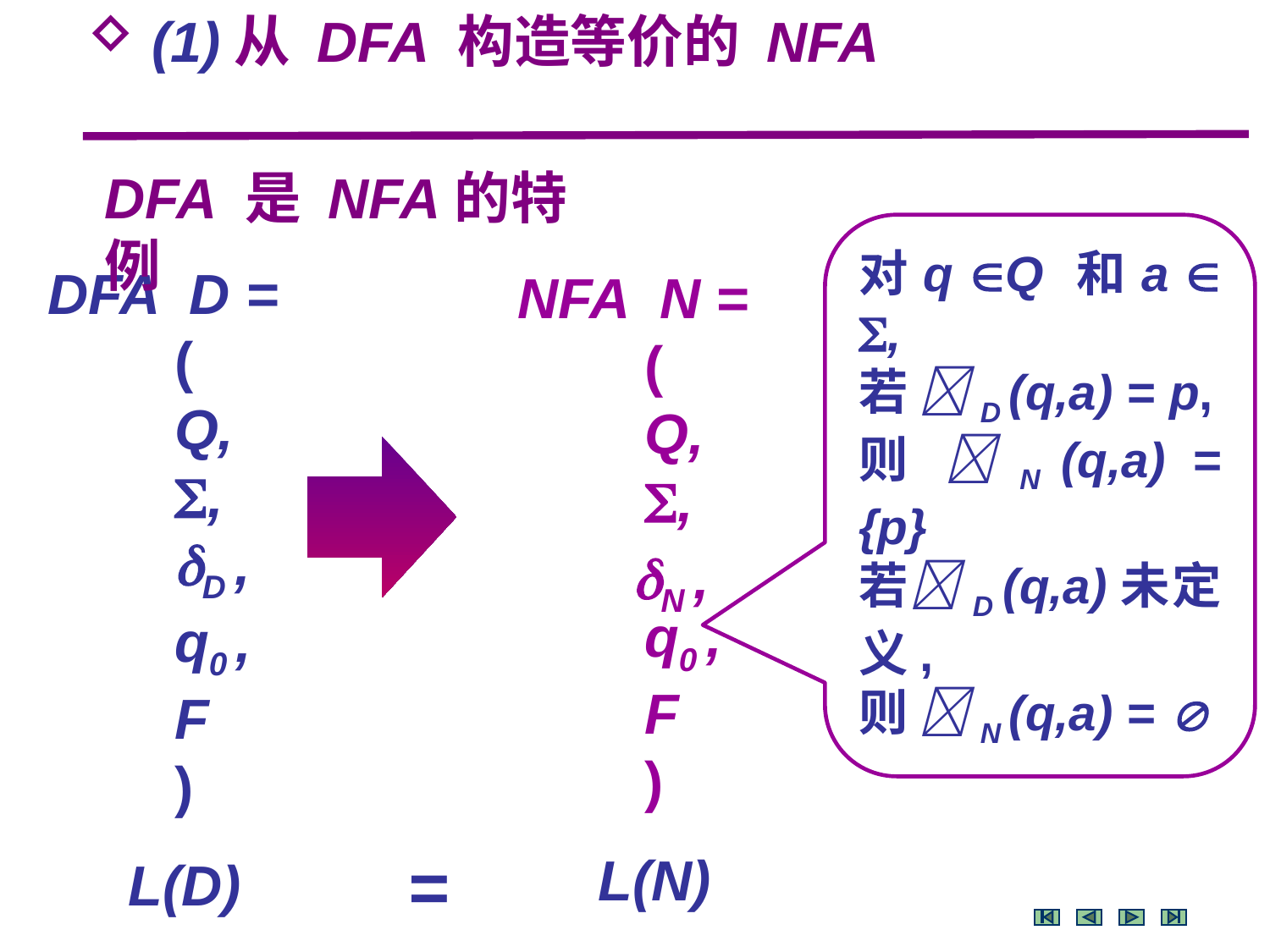

(1)从 DFA 构造等价的 NFA
DFA 是 NFA的特例

DFA  D =
	(
	Q,
	Σ,
	δD ,
 	q0 ,
 	F
	)
NFA  N =
	(
	Q,
	Σ,

 	q0 ,
 	F
	)
对q ∈Q 和a ∈ Σ,
若 δD (q,a) = p,
则 δN (q,a) = {p}
若δD (q,a)未定义,
则 δN (q,a) = ∅

δN ,
=
L(N)
L(D)